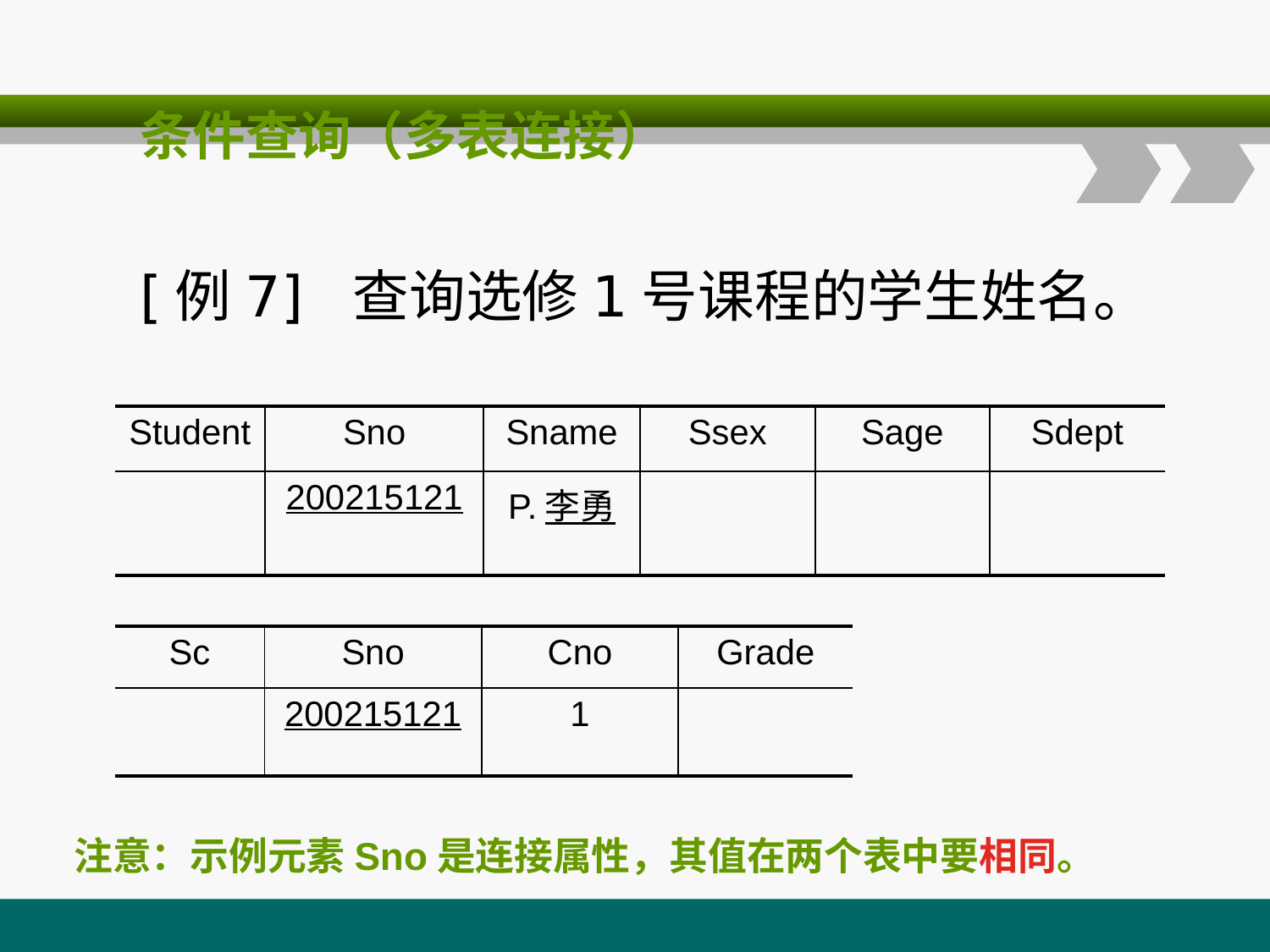

# 条件查询（多表连接）
[例7]  查询选修1号课程的学生姓名。

| Student | Sno | Sname | Ssex | Sage | Sdept |
| --- | --- | --- | --- | --- | --- |
|  | 200215121 | P.李勇 |  |  |  |
| Sc | Sno | Cno | Grade |
| --- | --- | --- | --- |
|  | 200215121 | 1 |  |
注意：示例元素Sno是连接属性，其值在两个表中要相同。